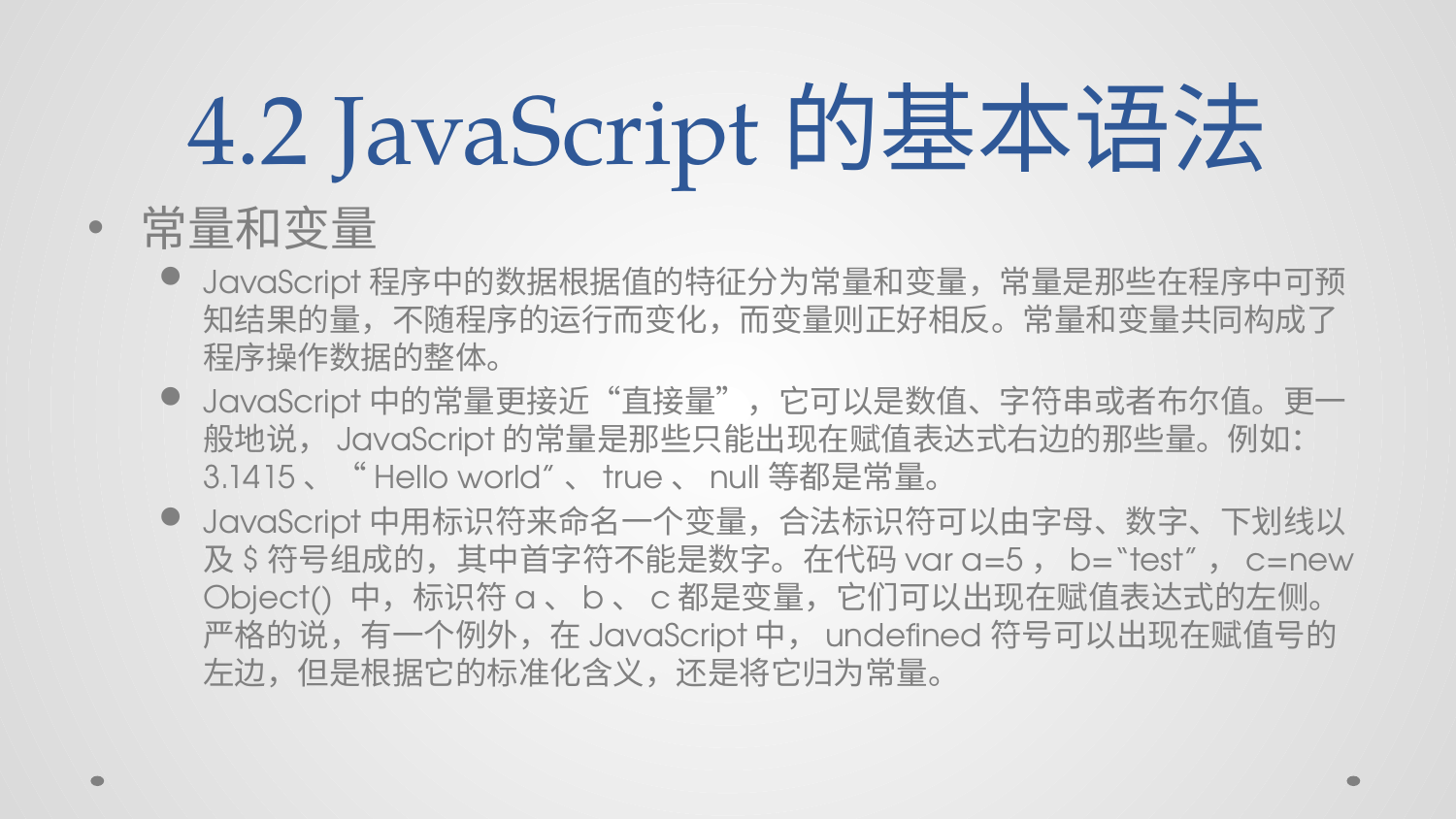

# 4.2 JavaScript的基本语法
常量和变量
JavaScript程序中的数据根据值的特征分为常量和变量，常量是那些在程序中可预知结果的量，不随程序的运行而变化，而变量则正好相反。常量和变量共同构成了程序操作数据的整体。
JavaScript中的常量更接近“直接量”，它可以是数值、字符串或者布尔值。更一般地说，JavaScript的常量是那些只能出现在赋值表达式右边的那些量。例如：3.1415、“Hello world”、true、null等都是常量。
JavaScript中用标识符来命名一个变量，合法标识符可以由字母、数字、下划线以及$符号组成的，其中首字符不能是数字。在代码var a=5，b=“test”，c=new Object() 中，标识符a、b、c都是变量，它们可以出现在赋值表达式的左侧。严格的说，有一个例外，在JavaScript中，undefined符号可以出现在赋值号的左边，但是根据它的标准化含义，还是将它归为常量。